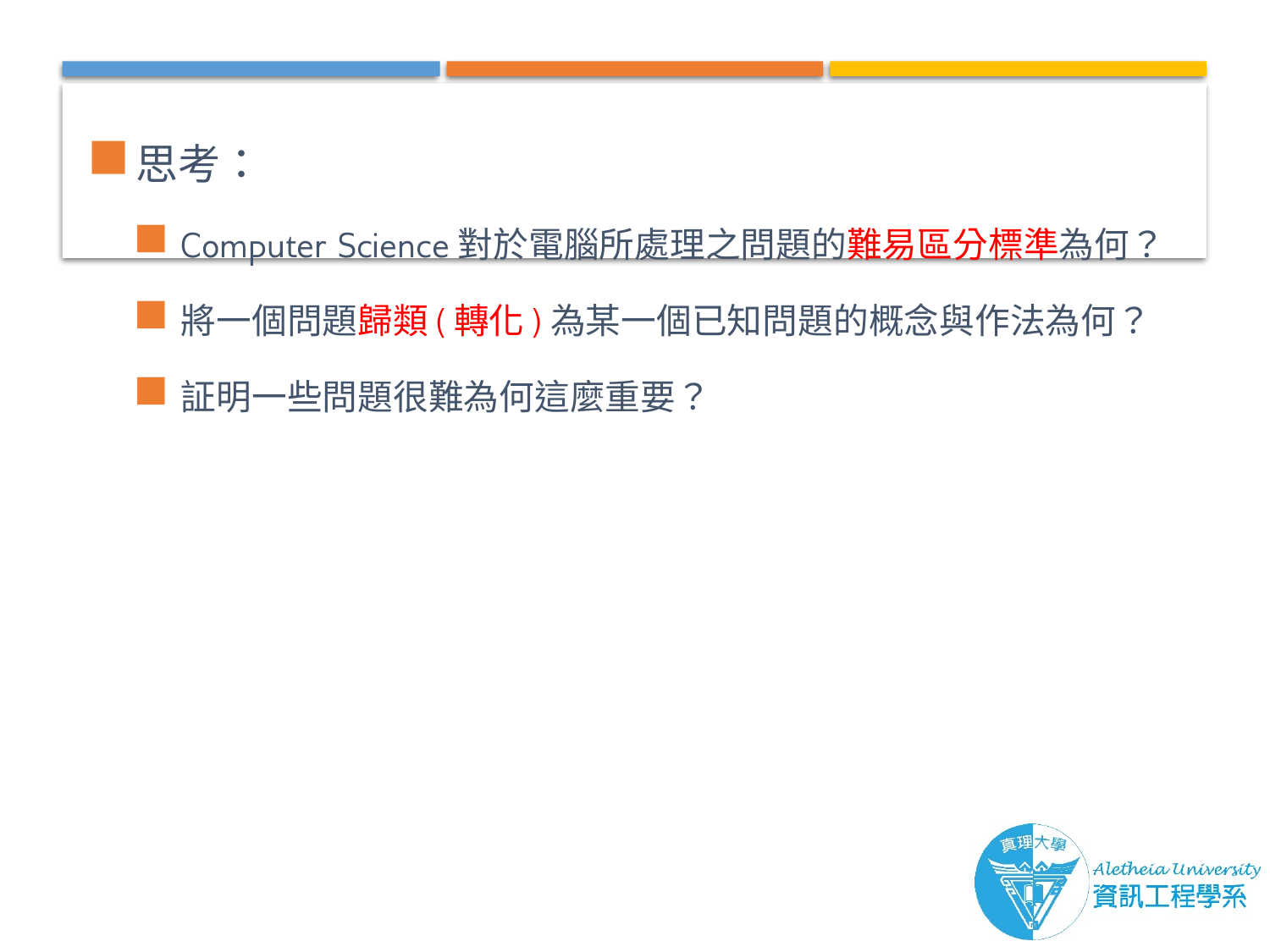

思考：
Computer Science對於電腦所處理之問題的難易區分標準為何？
將一個問題歸類(轉化)為某一個已知問題的概念與作法為何？
証明一些問題很難為何這麼重要？